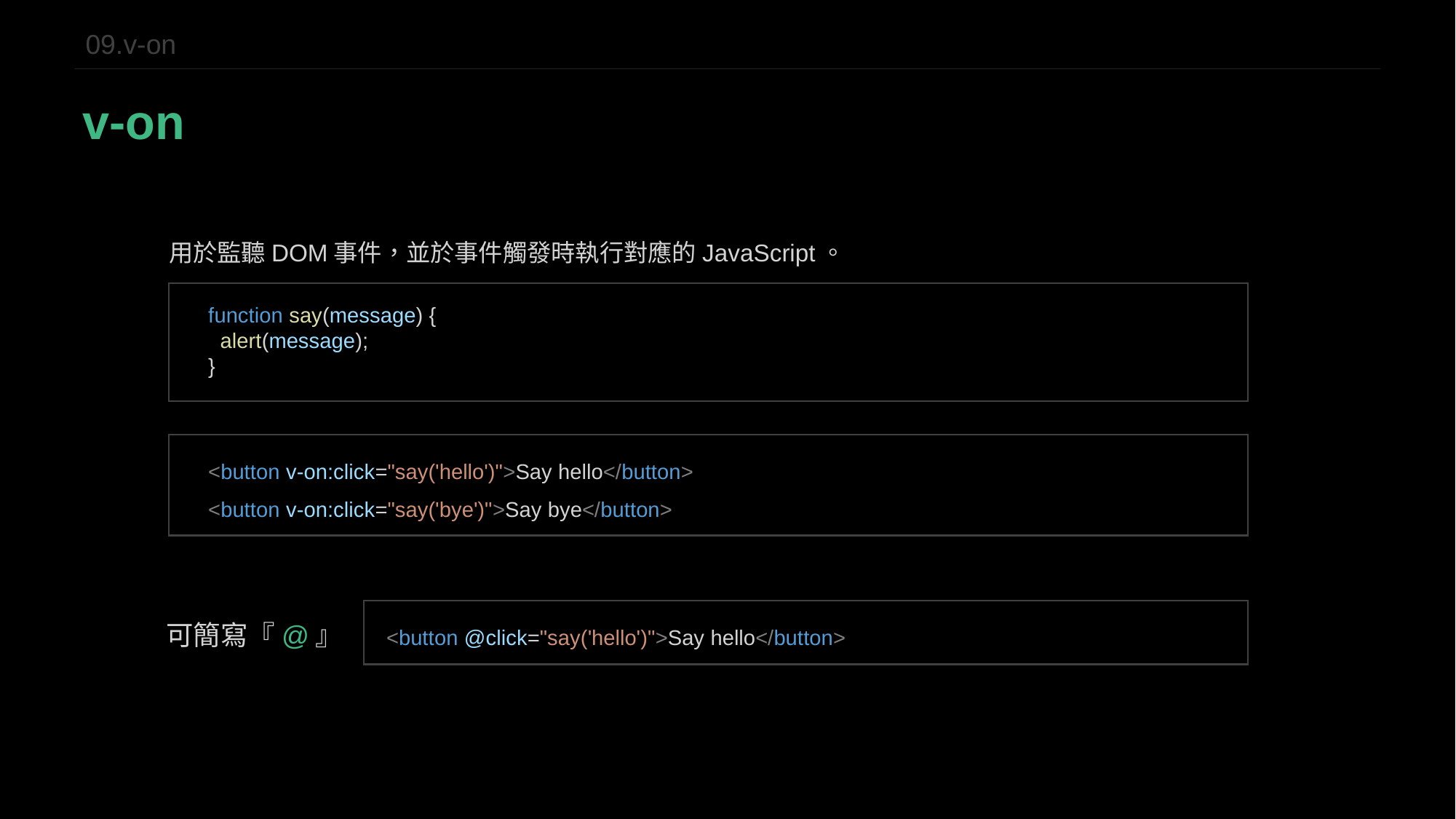

09.v-on
v-on
用於監聽DOM事件，並於事件觸發時執行對應的JavaScript。

function say(message) {
  alert(message);
}

<button v-on:click="say('hello')">Say hello</button>
<button v-on:click="say('bye')">Say bye</button>
可簡寫『@』

<button @click="say('hello')">Say hello</button>